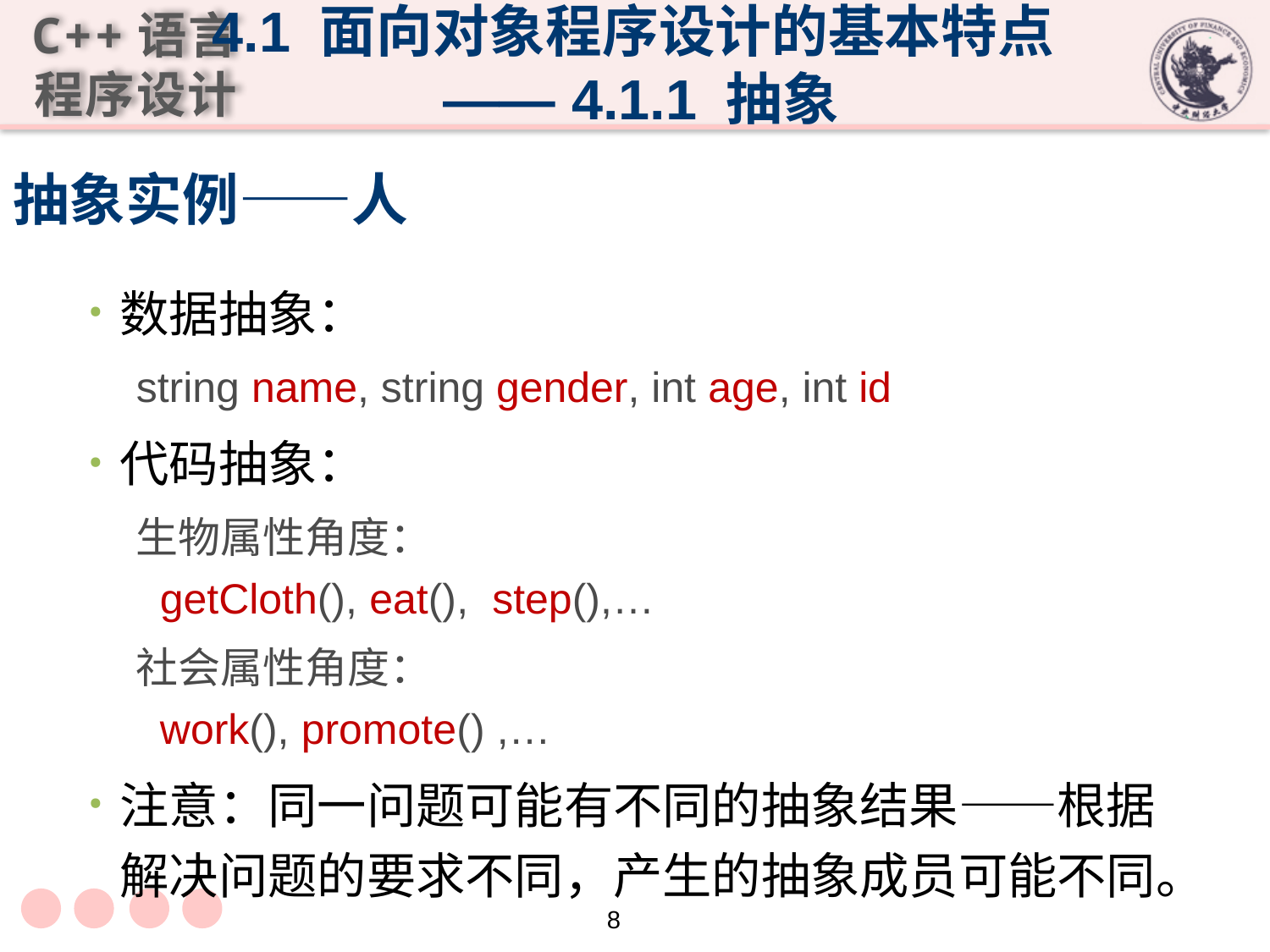

4.1 面向对象程序设计的基本特点
 —— 4.1.1 抽象
# 抽象实例——人
数据抽象：
string name, string gender, int age, int id
代码抽象：
生物属性角度：
getCloth(), eat(),  step(),…
社会属性角度：
work(), promote() ,…
注意：同一问题可能有不同的抽象结果——根据解决问题的要求不同，产生的抽象成员可能不同。

8